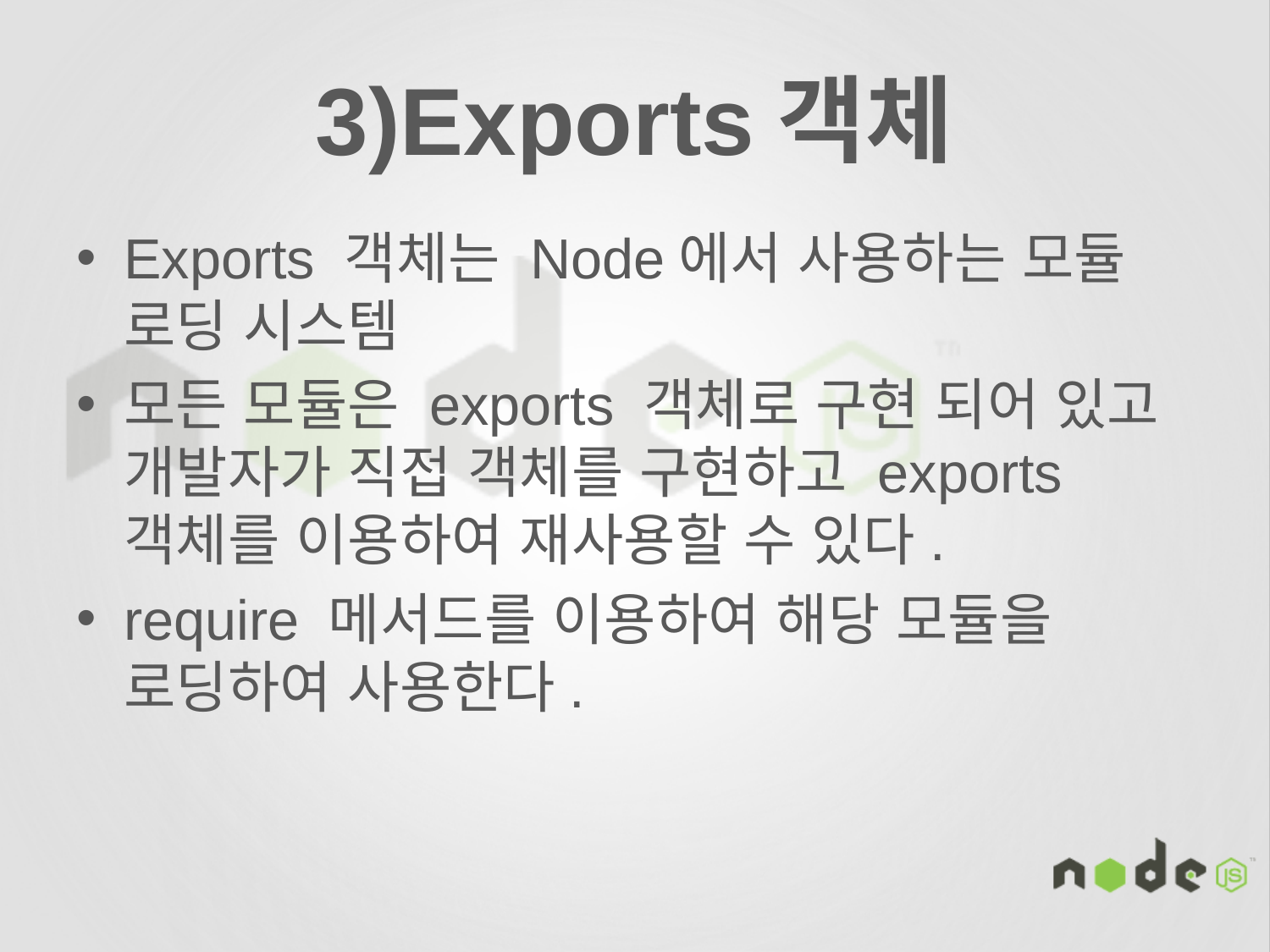

# 3)Exports객체
Exports 객체는 Node에서 사용하는 모듈 로딩 시스템
모든 모듈은 exports 객체로 구현 되어 있고 개발자가 직접 객체를 구현하고 exports 객체를 이용하여 재사용할 수 있다.
require 메서드를 이용하여 해당 모듈을 로딩하여 사용한다.